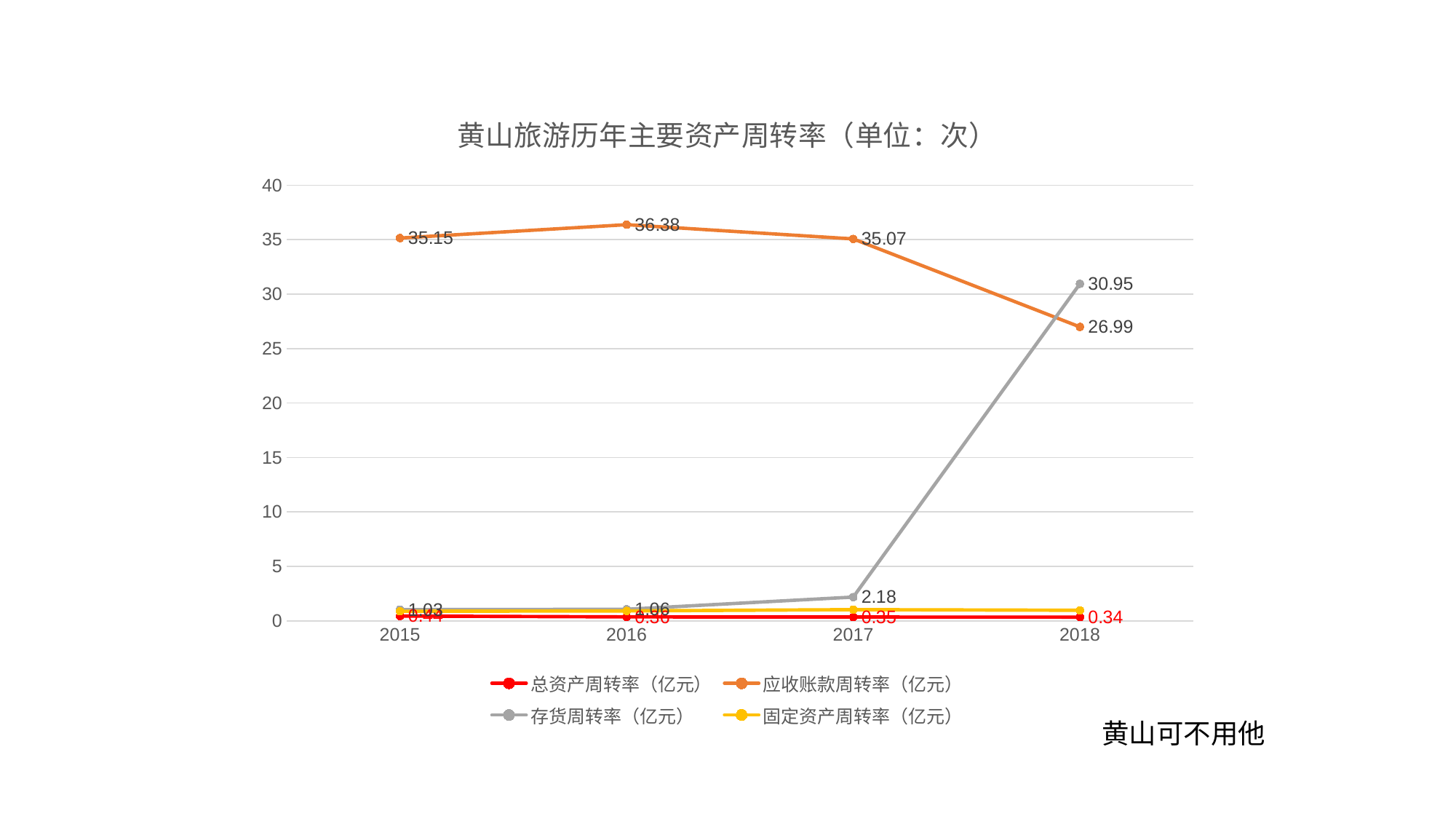

### Chart: 黄山旅游历年主要资产周转率（单位：次）

| Category | 总资产周转率（亿元） | 应收账款周转率（亿元） | 存货周转率（亿元） | 固定资产周转率（亿元） |
|---|---|---|---|---|
| 2015 | 0.44 | 35.15 | 1.03 | 0.88 |
| 2016 | 0.36 | 36.38 | 1.06 | 0.91 |
| 2017 | 0.35 | 35.07 | 2.18 | 1.03 |
| 2018 | 0.34 | 26.99 | 30.95 | 0.97 |
黄山可不用他